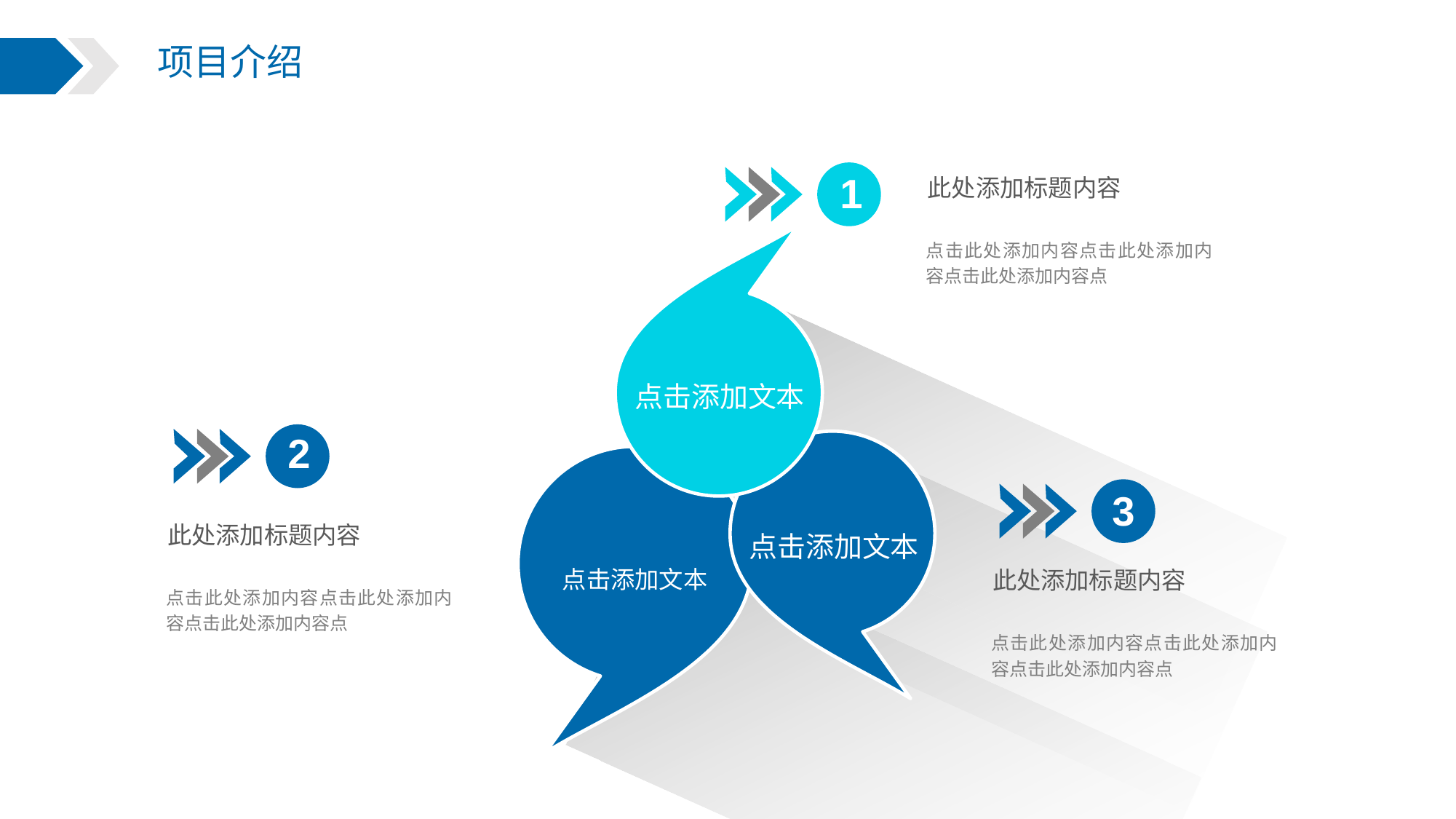

1

此处添加标题内容
点击此处添加内容点击此处添加内容点击此处添加内容点

点击添加文本

2

点击添加文本

点击添加文本

3

此处添加标题内容
点击此处添加内容点击此处添加内容点击此处添加内容点

此处添加标题内容
点击此处添加内容点击此处添加内容点击此处添加内容点